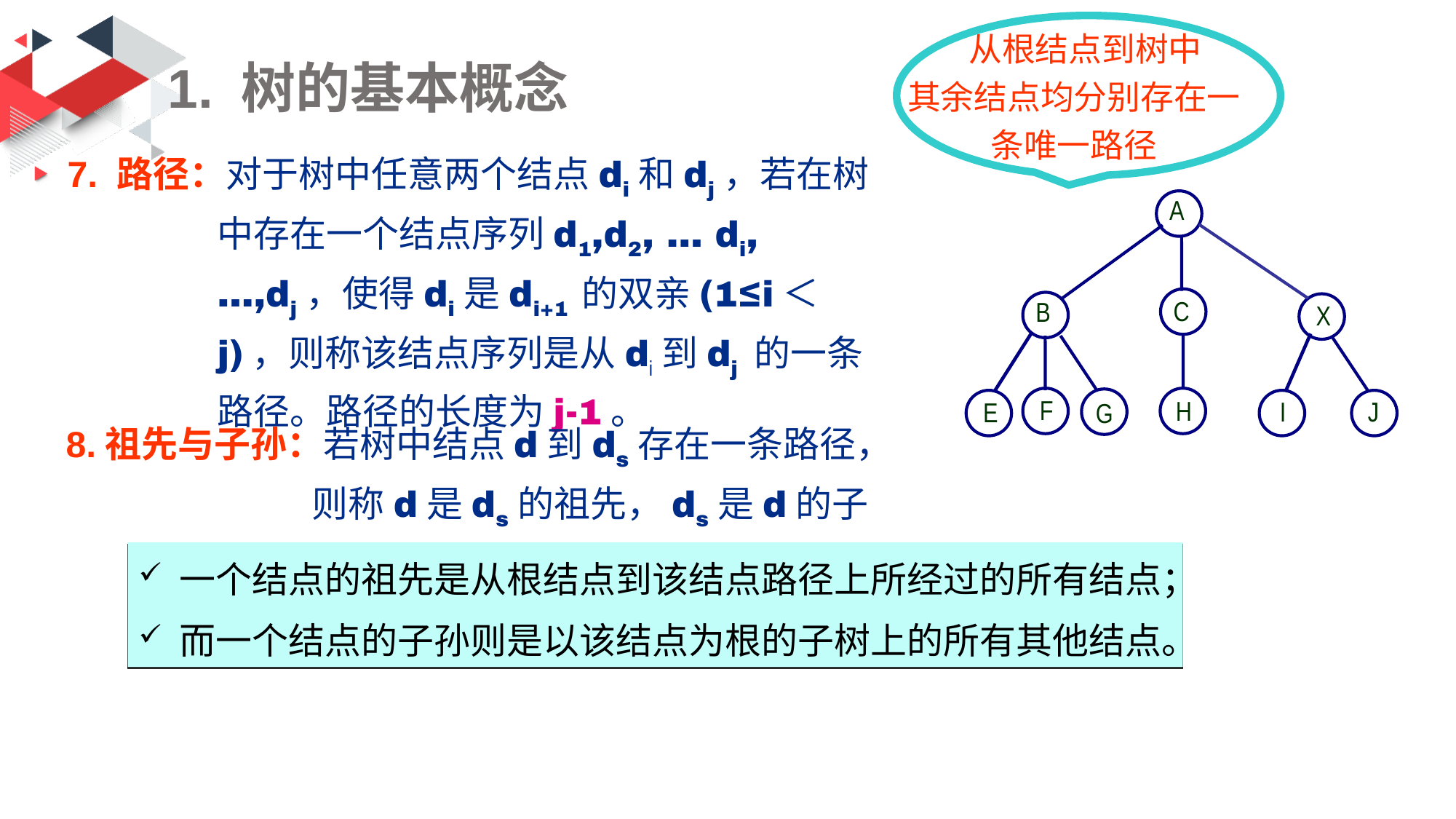

从根结点到树中
其余结点均分别存在一
条唯一路径

# 1. 树的基本概念
7. 路径：对于树中任意两个结点di和dj，若在树中存在一个结点序列d1,d2, … di, …,dj，使得di是di+1 的双亲(1≤i＜j)，则称该结点序列是从di到dj 的一条路径。路径的长度为j-1。
A

C

B

X

F

H

I
J
E

G
8.祖先与子孙：若树中结点d到ds存在一条路径，则称d是ds的祖先，ds是d的子孙。
一个结点的祖先是从根结点到该结点路径上所经过的所有结点；
而一个结点的子孙则是以该结点为根的子树上的所有其他结点。